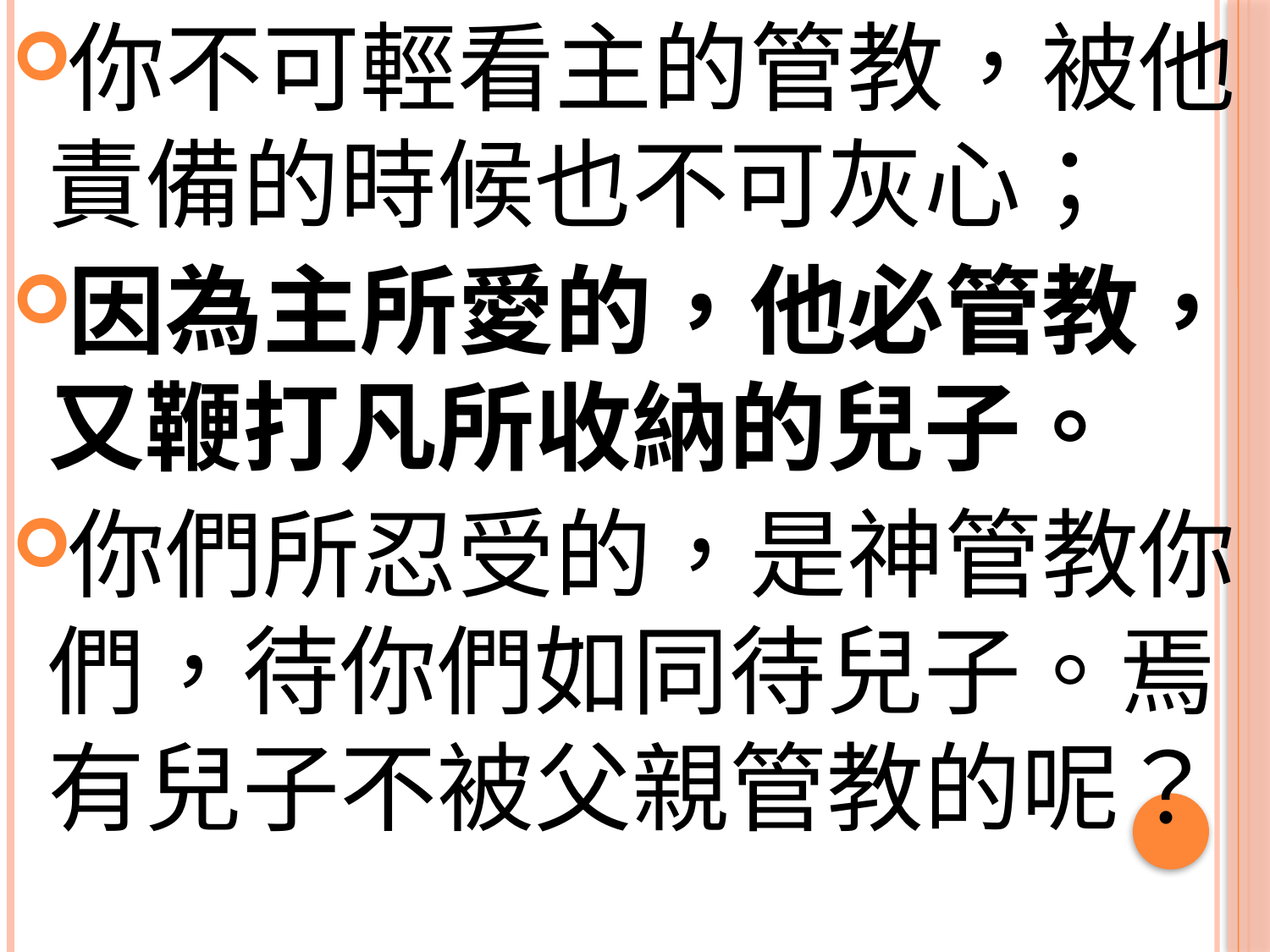

你不可輕看主的管教，被他責備的時候也不可灰心；
因為主所愛的，他必管教，又鞭打凡所收納的兒子。
你們所忍受的，是神管教你們，待你們如同待兒子。焉有兒子不被父親管教的呢？